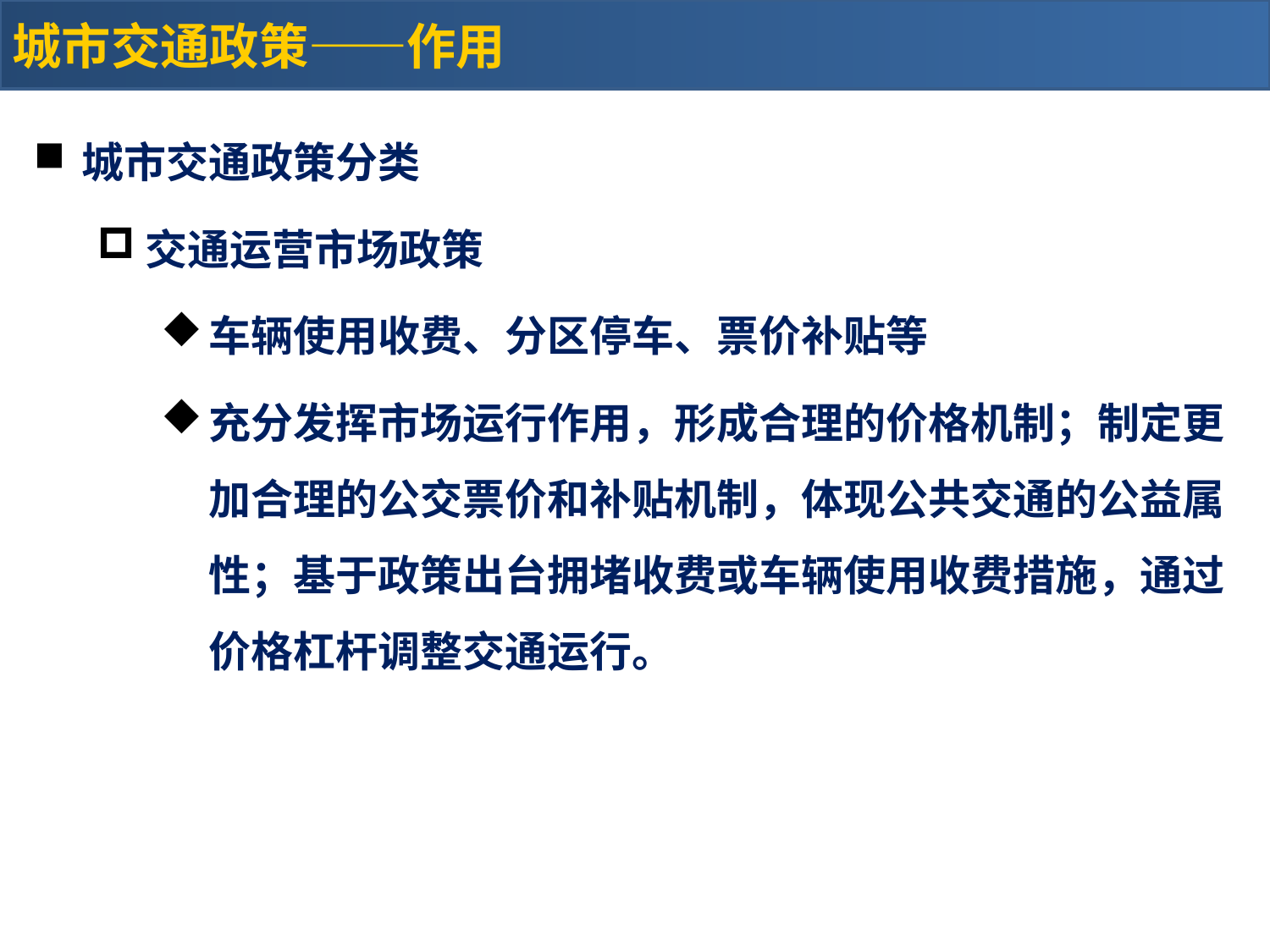

城市交通政策——作用
城市交通政策分类
交通运营市场政策
车辆使用收费、分区停车、票价补贴等
充分发挥市场运行作用，形成合理的价格机制；制定更加合理的公交票价和补贴机制，体现公共交通的公益属性；基于政策出台拥堵收费或车辆使用收费措施，通过价格杠杆调整交通运行。